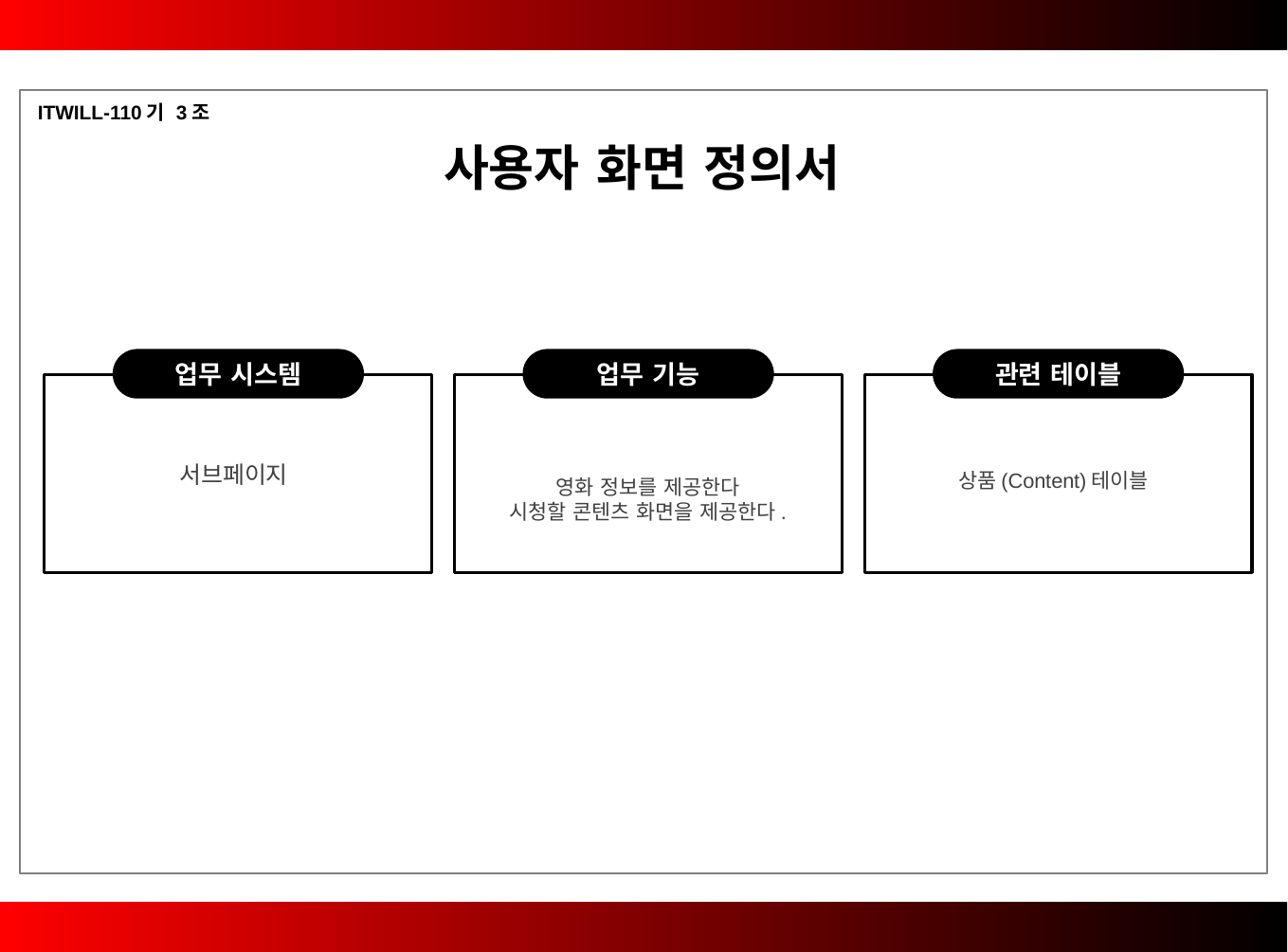

ITWILL-110기 3조
사용자 화면 정의서
업무 시스템
업무 기능
관련 테이블

영화 정보를 제공한다
시청할 콘텐츠 화면을 제공한다.

서브페이지
상품(Content)테이블